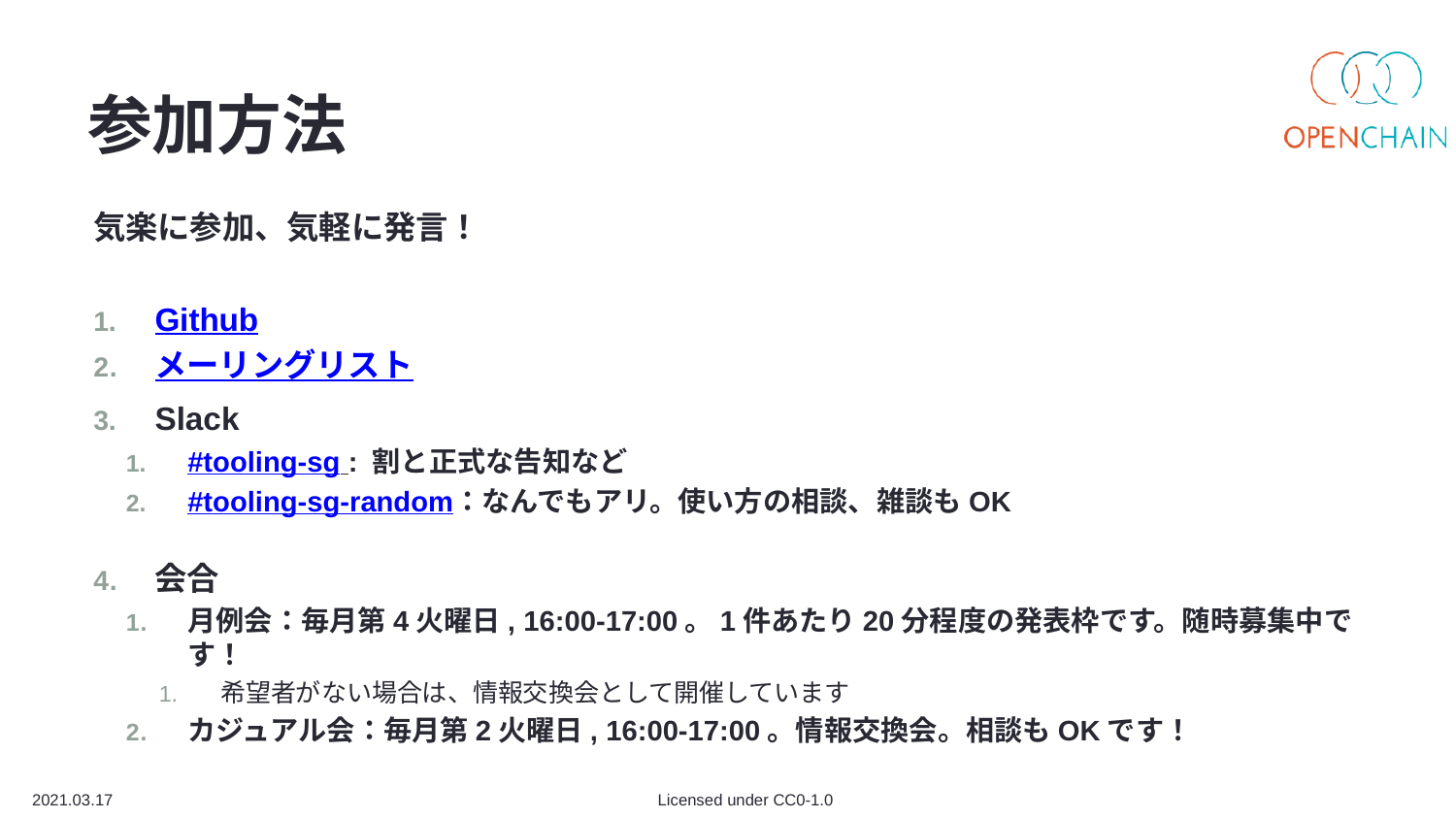

# 参加方法
気楽に参加、気軽に発言！

Github
メーリングリスト
Slack
#tooling-sg : 割と正式な告知など
#tooling-sg-random：なんでもアリ。使い方の相談、雑談もOK
会合
月例会：毎月第4火曜日, 16:00-17:00。1件あたり20分程度の発表枠です。随時募集中です！
希望者がない場合は、情報交換会として開催しています
カジュアル会：毎月第2火曜日, 16:00-17:00。情報交換会。相談もOKです！